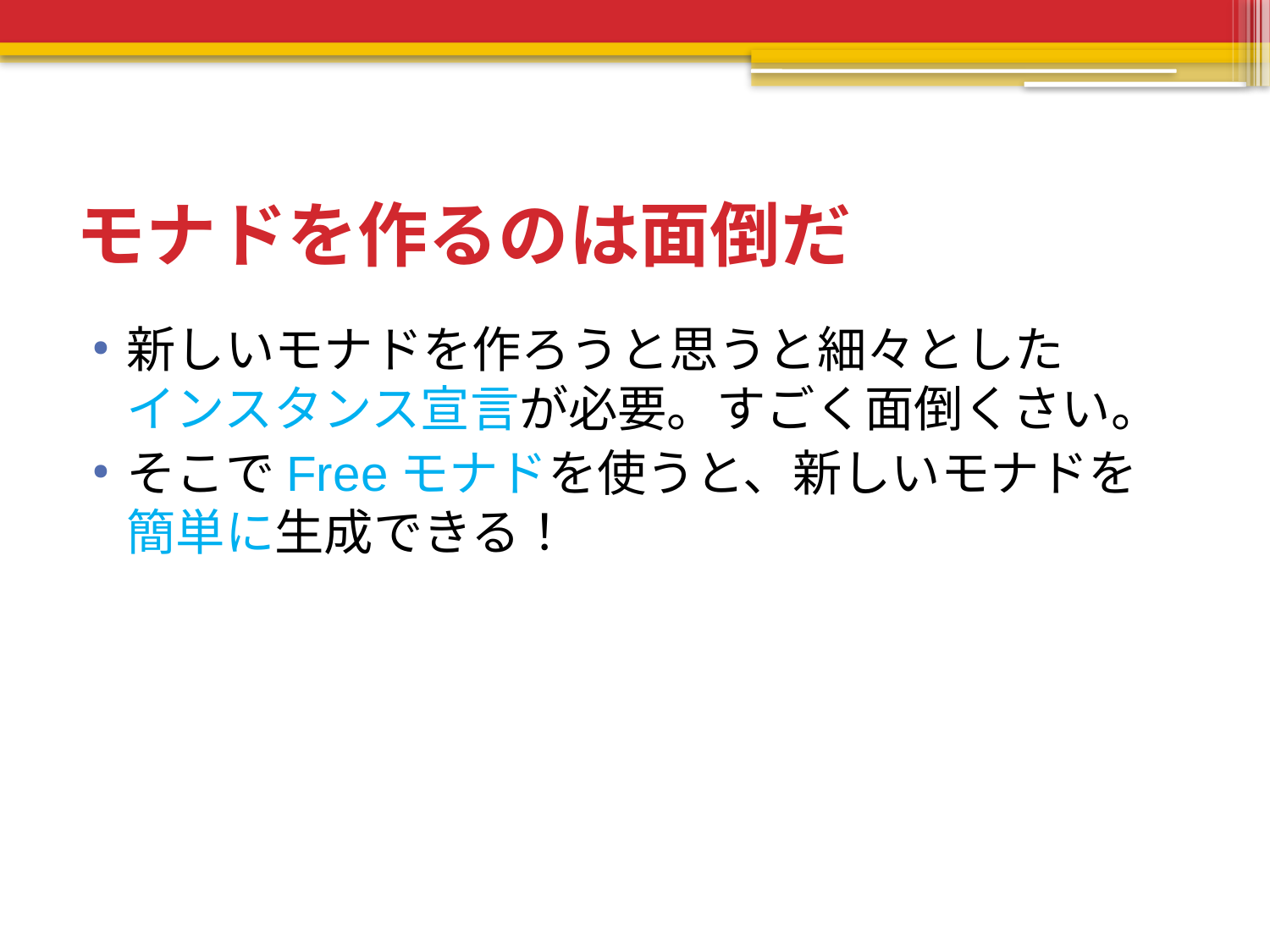

# モナドを作るのは面倒だ
新しいモナドを作ろうと思うと細々とした
インスタンス宣言が必要。すごく面倒くさい。
そこでFreeモナドを使うと、新しいモナドを
簡単に生成できる！